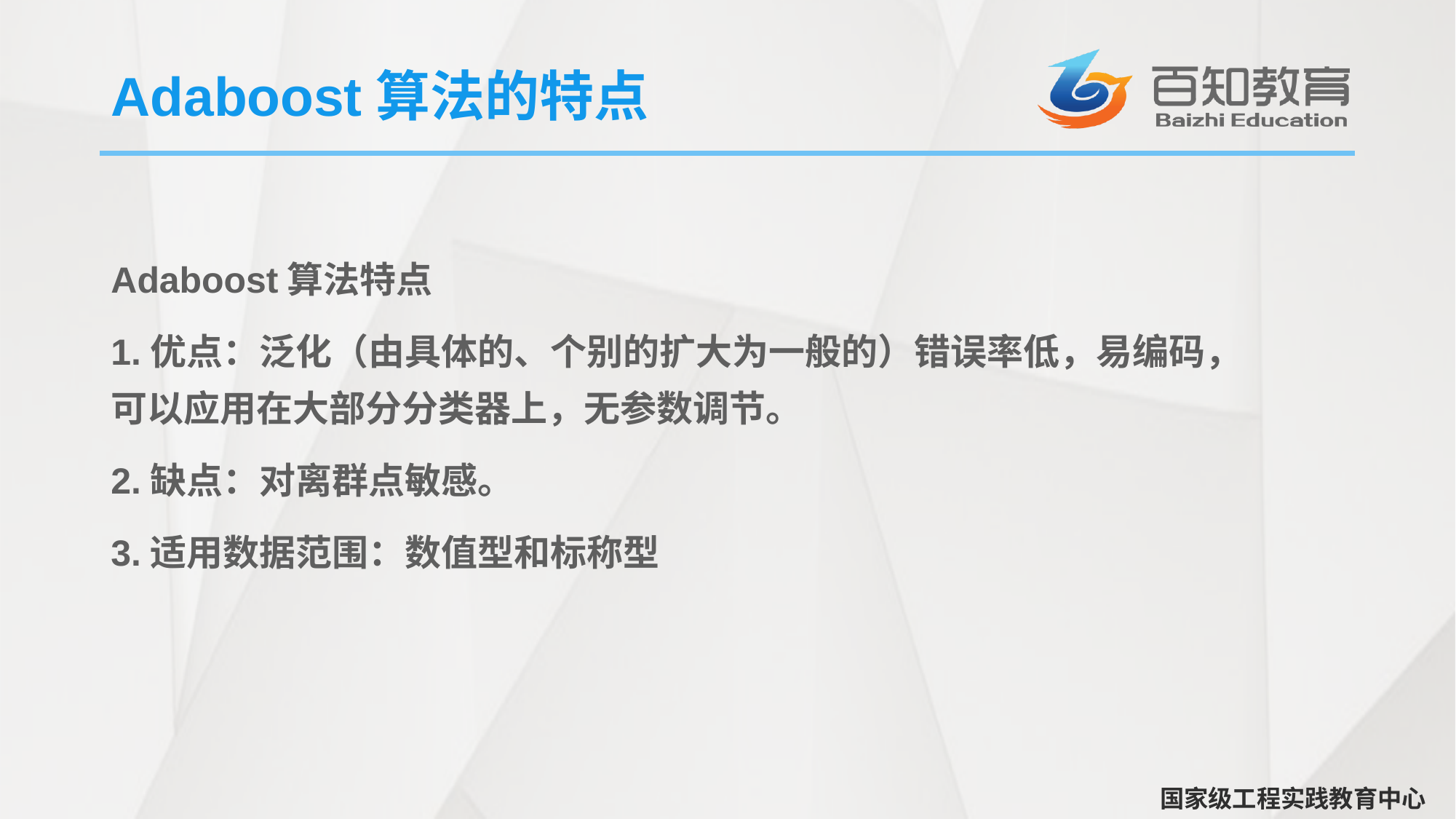

# Adaboost算法的特点

Adaboost算法特点
1.优点：泛化（由具体的、个别的扩大为一般的）错误率低，易编码，可以应用在大部分分类器上，无参数调节。
2.缺点：对离群点敏感。
3.适用数据范围：数值型和标称型